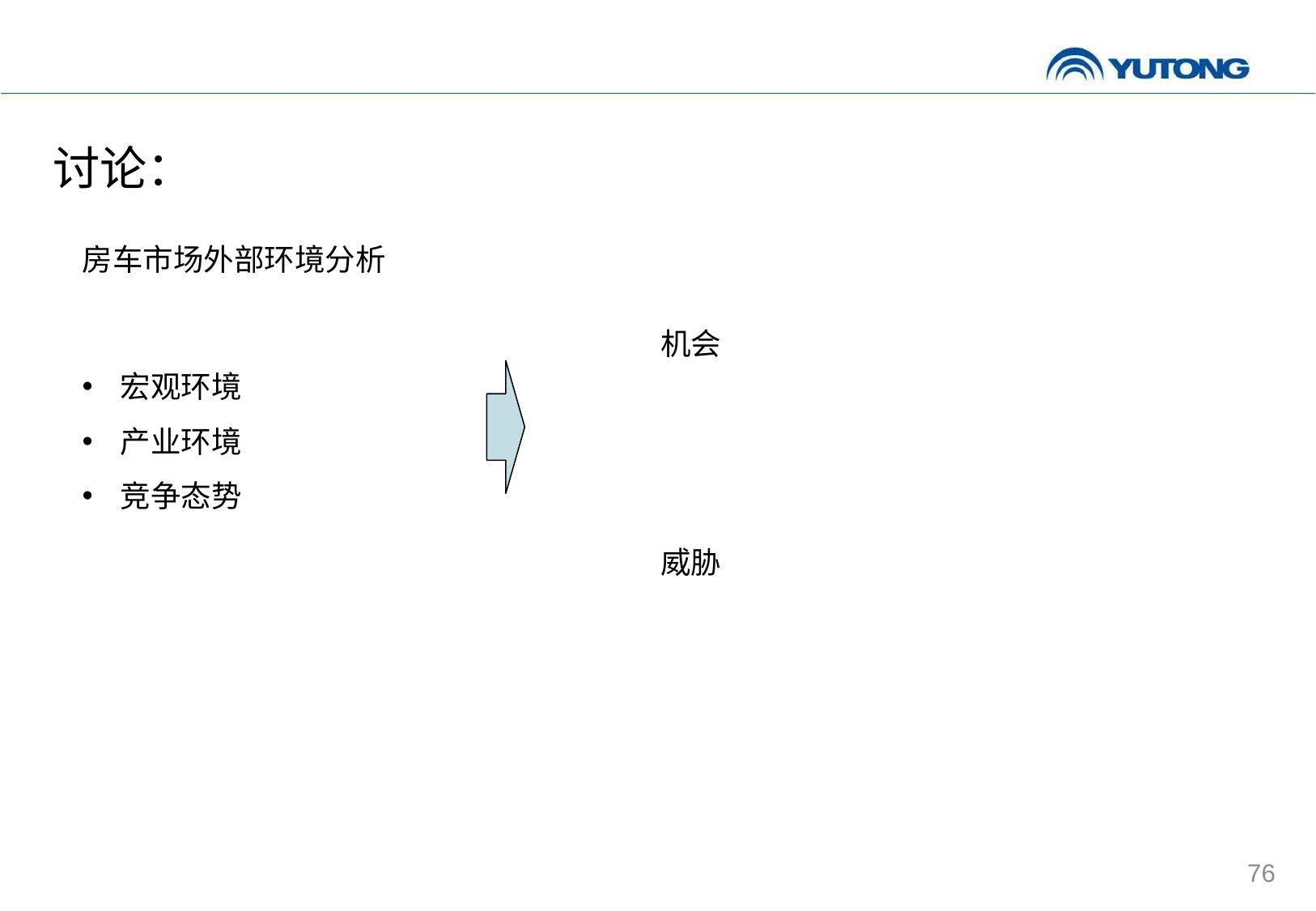

讨论：
房车市场外部环境分析

宏观环境
产业环境
竞争态势
机会

威胁

76